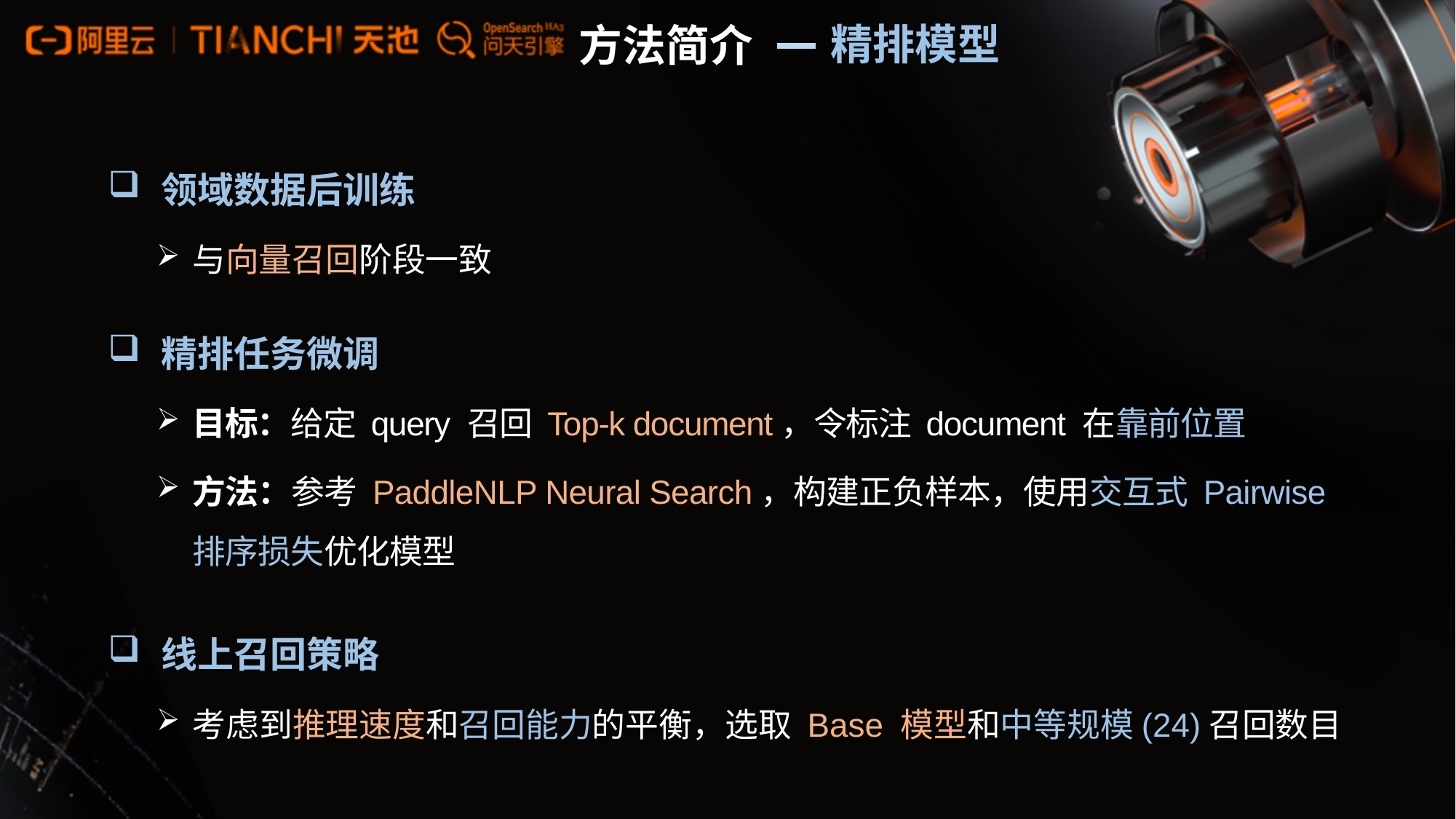

精排模型
方法简介
 领域数据后训练
与向量召回阶段一致
 精排任务微调
目标：给定 query 召回 Top-k document，令标注 document 在靠前位置
方法：参考 PaddleNLP Neural Search，构建正负样本，使用交互式 Pairwise 排序损失优化模型
 线上召回策略
考虑到推理速度和召回能力的平衡，选取 Base 模型和中等规模(24)召回数目
20